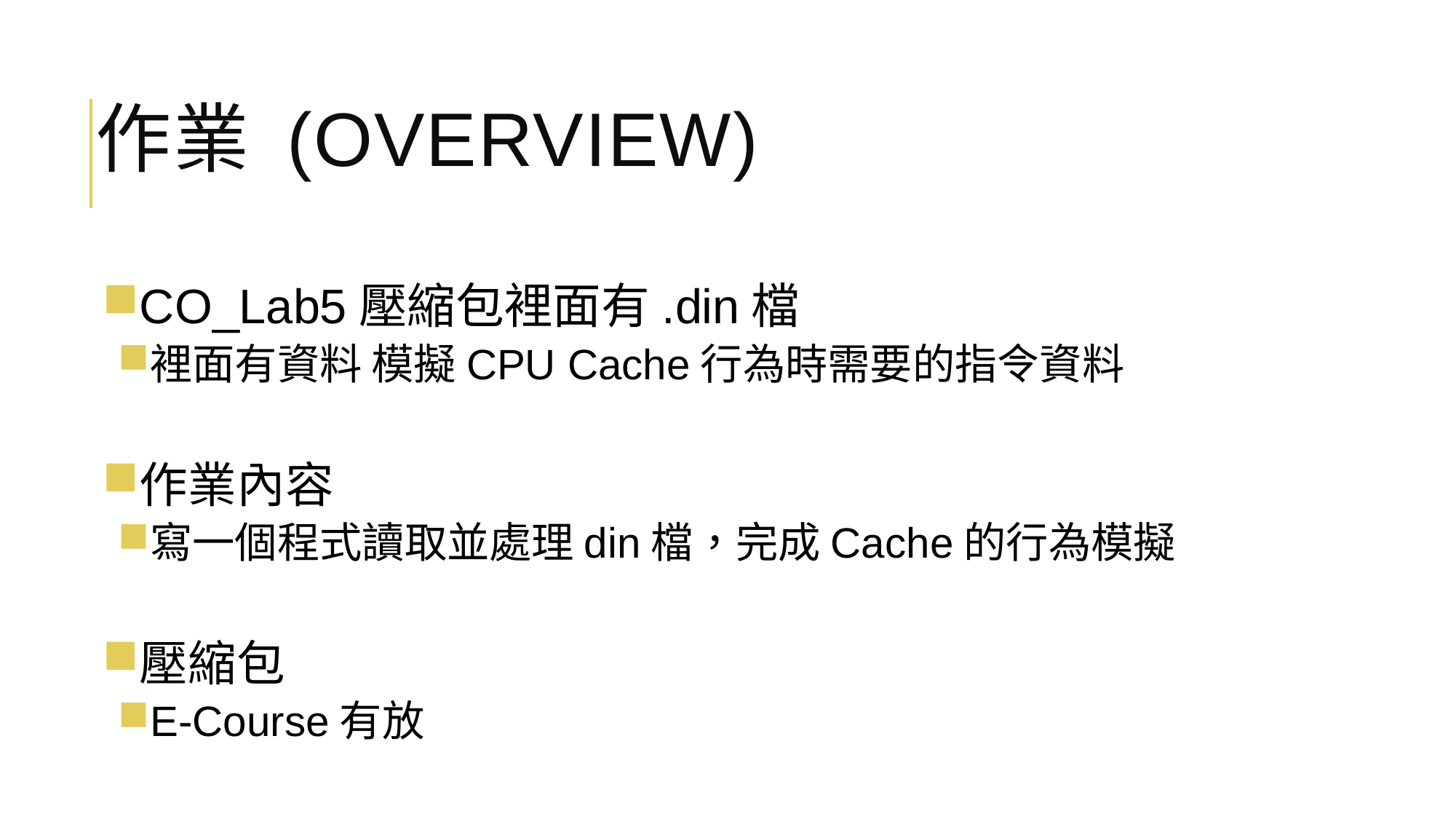

# 作業 (Overview)
CO_Lab5壓縮包裡面有.din檔
裡面有資料 模擬CPU Cache行為時需要的指令資料

作業內容
寫一個程式讀取並處理din檔，完成Cache的行為模擬

壓縮包
E-Course有放